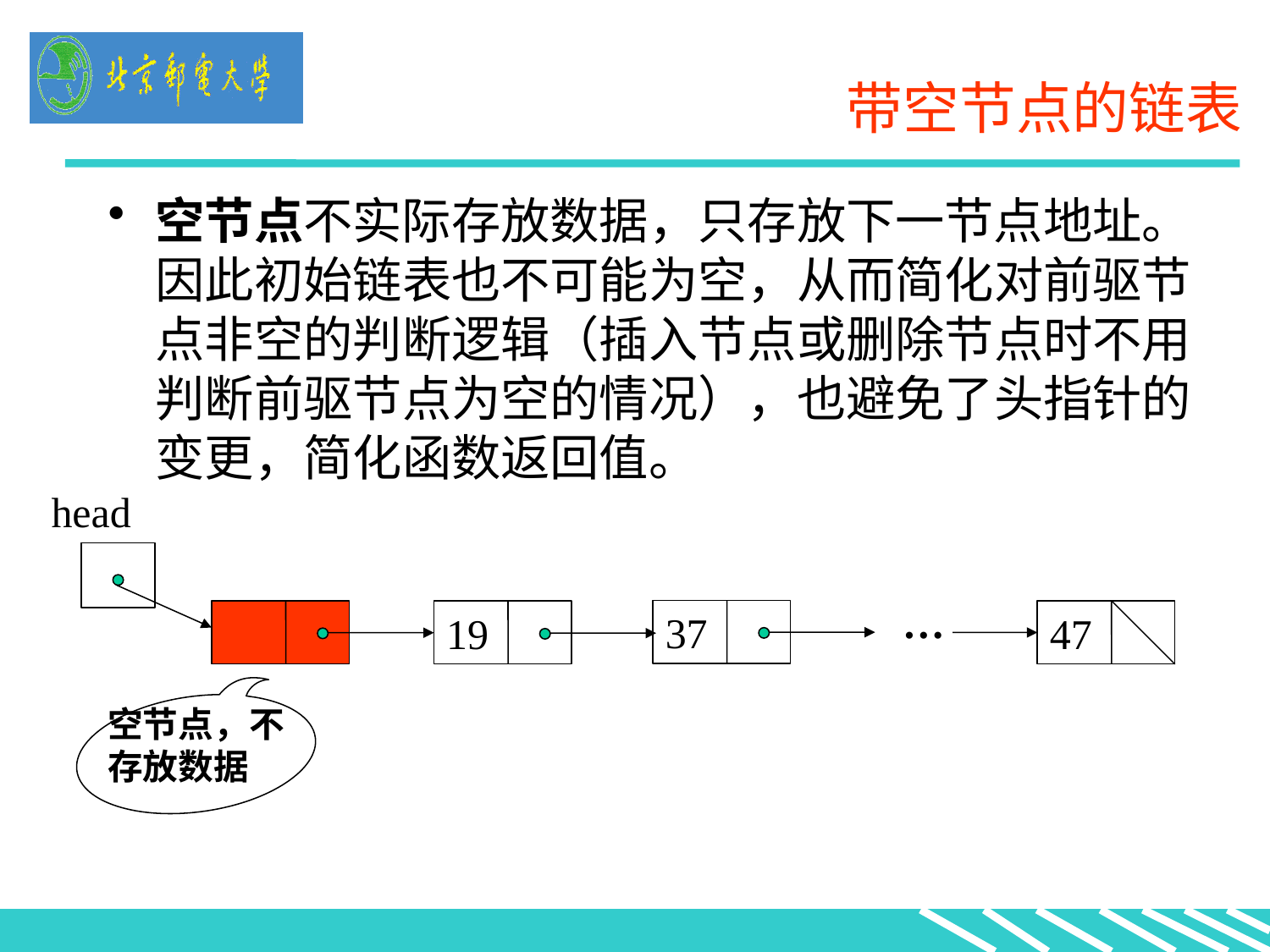

# 带空节点的链表
空节点不实际存放数据，只存放下一节点地址。因此初始链表也不可能为空，从而简化对前驱节点非空的判断逻辑（插入节点或删除节点时不用判断前驱节点为空的情况），也避免了头指针的变更，简化函数返回值。
head

…
37

19

47

空节点，不存放数据